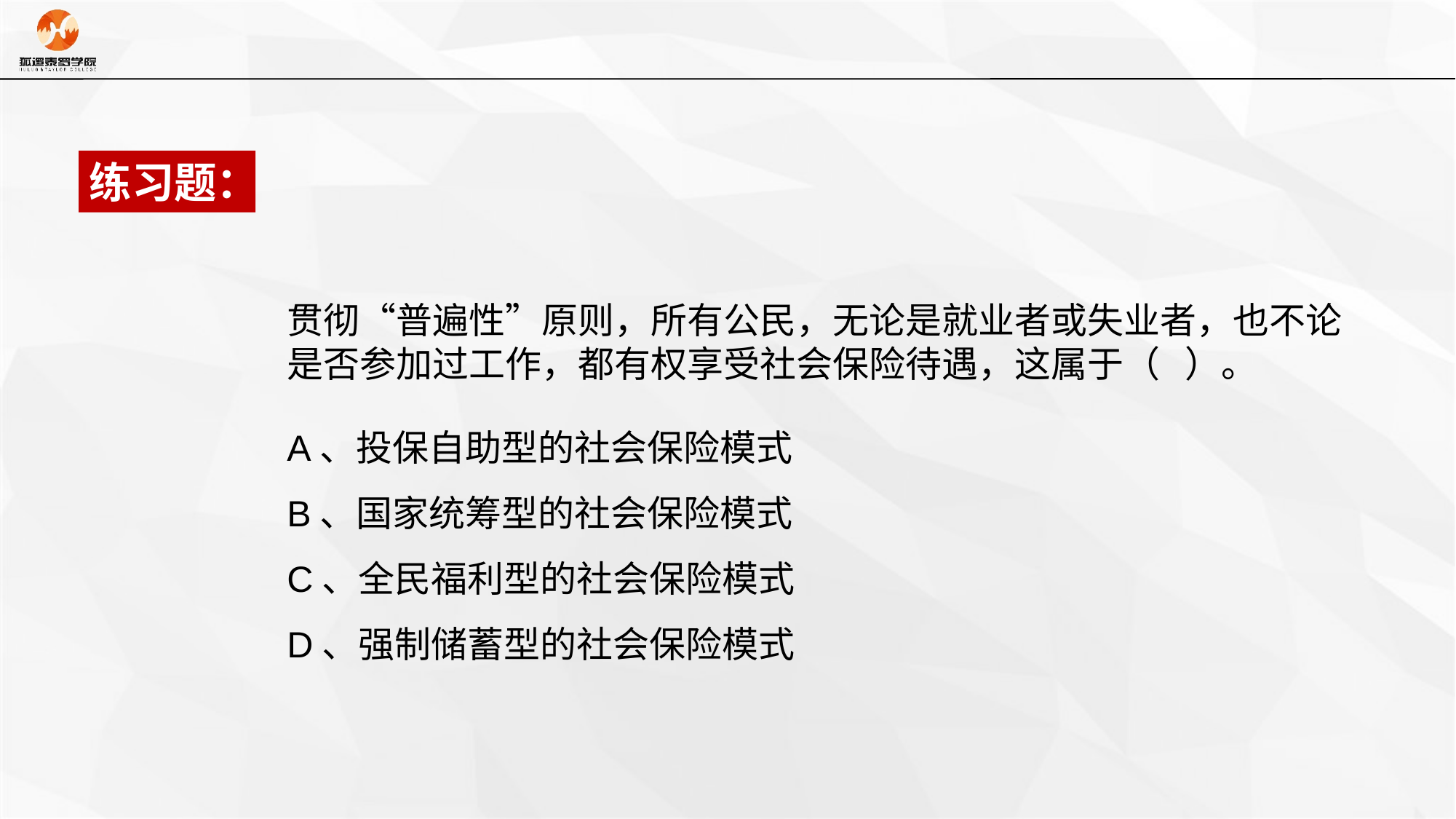

练习题：
贯彻“普遍性”原则，所有公民，无论是就业者或失业者，也不论是否参加过工作，都有权享受社会保险待遇，这属于（   ）。
A、投保自助型的社会保险模式
B、国家统筹型的社会保险模式
C、全民福利型的社会保险模式
D、强制储蓄型的社会保险模式